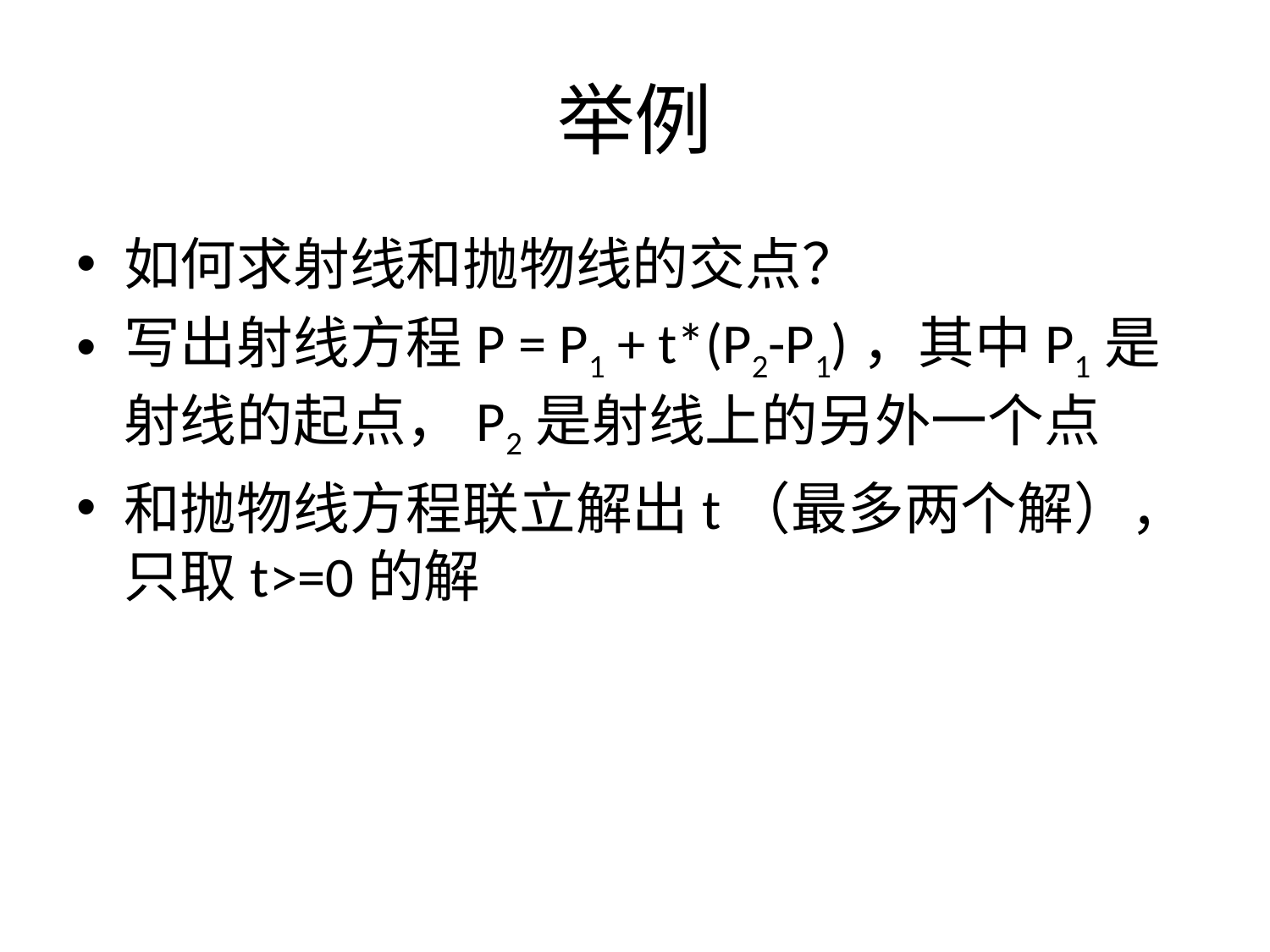

# 举例
如何求射线和抛物线的交点？
写出射线方程P = P1 + t*(P2-P1)，其中P1是射线的起点，P2是射线上的另外一个点
和抛物线方程联立解出t（最多两个解），只取t>=0的解